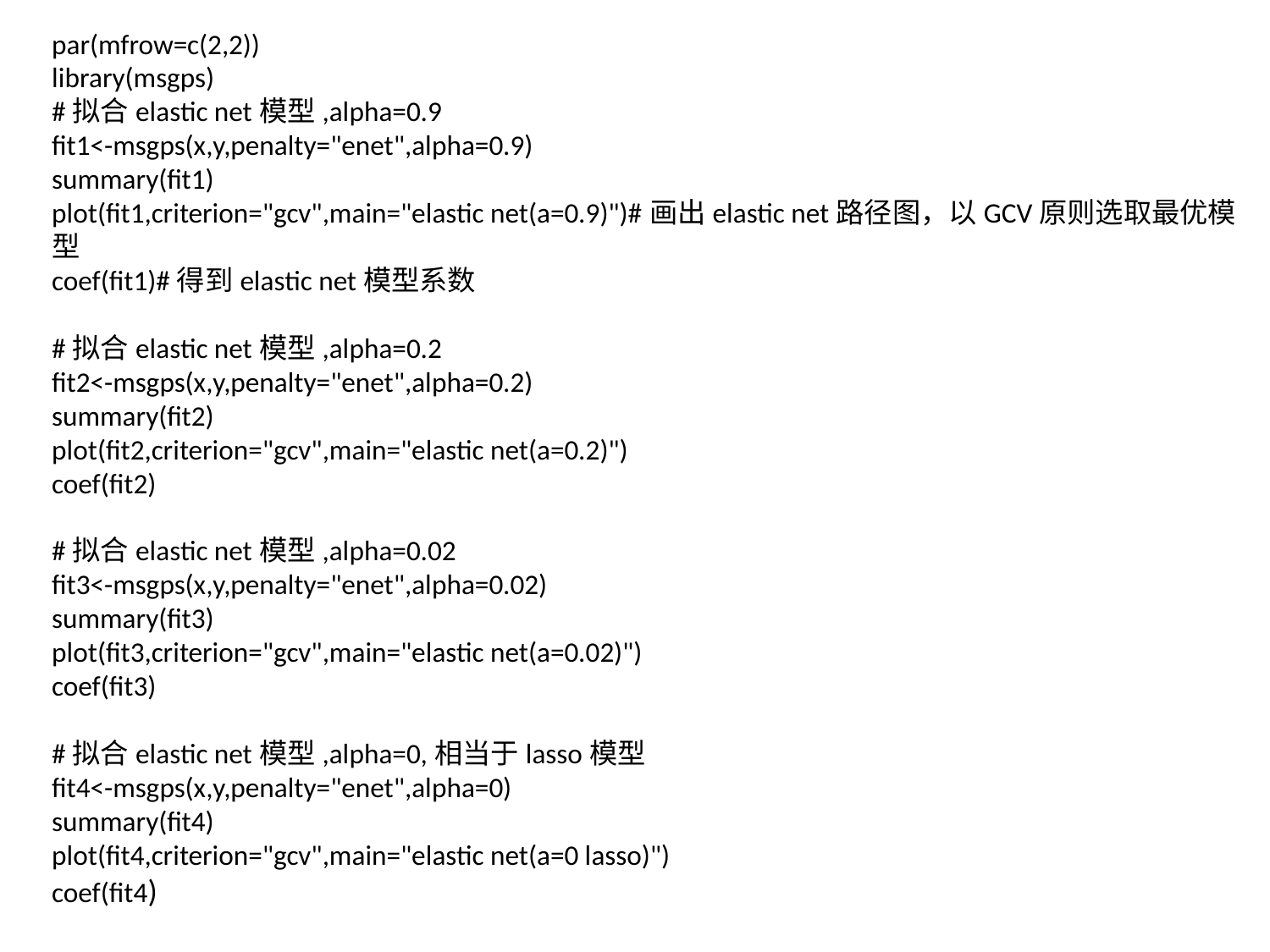

par(mfrow=c(2,2))
library(msgps)
#拟合elastic net模型,alpha=0.9
fit1<-msgps(x,y,penalty="enet",alpha=0.9)
summary(fit1)
plot(fit1,criterion="gcv",main="elastic net(a=0.9)")#画出elastic net路径图，以GCV原则选取最优模型
coef(fit1)#得到elastic net模型系数

#拟合elastic net模型,alpha=0.2
fit2<-msgps(x,y,penalty="enet",alpha=0.2)
summary(fit2)
plot(fit2,criterion="gcv",main="elastic net(a=0.2)")
coef(fit2)

#拟合elastic net模型,alpha=0.02
fit3<-msgps(x,y,penalty="enet",alpha=0.02)
summary(fit3)
plot(fit3,criterion="gcv",main="elastic net(a=0.02)")
coef(fit3)

#拟合elastic net模型,alpha=0,相当于lasso模型
fit4<-msgps(x,y,penalty="enet",alpha=0)
summary(fit4)
plot(fit4,criterion="gcv",main="elastic net(a=0 lasso)")
coef(fit4)